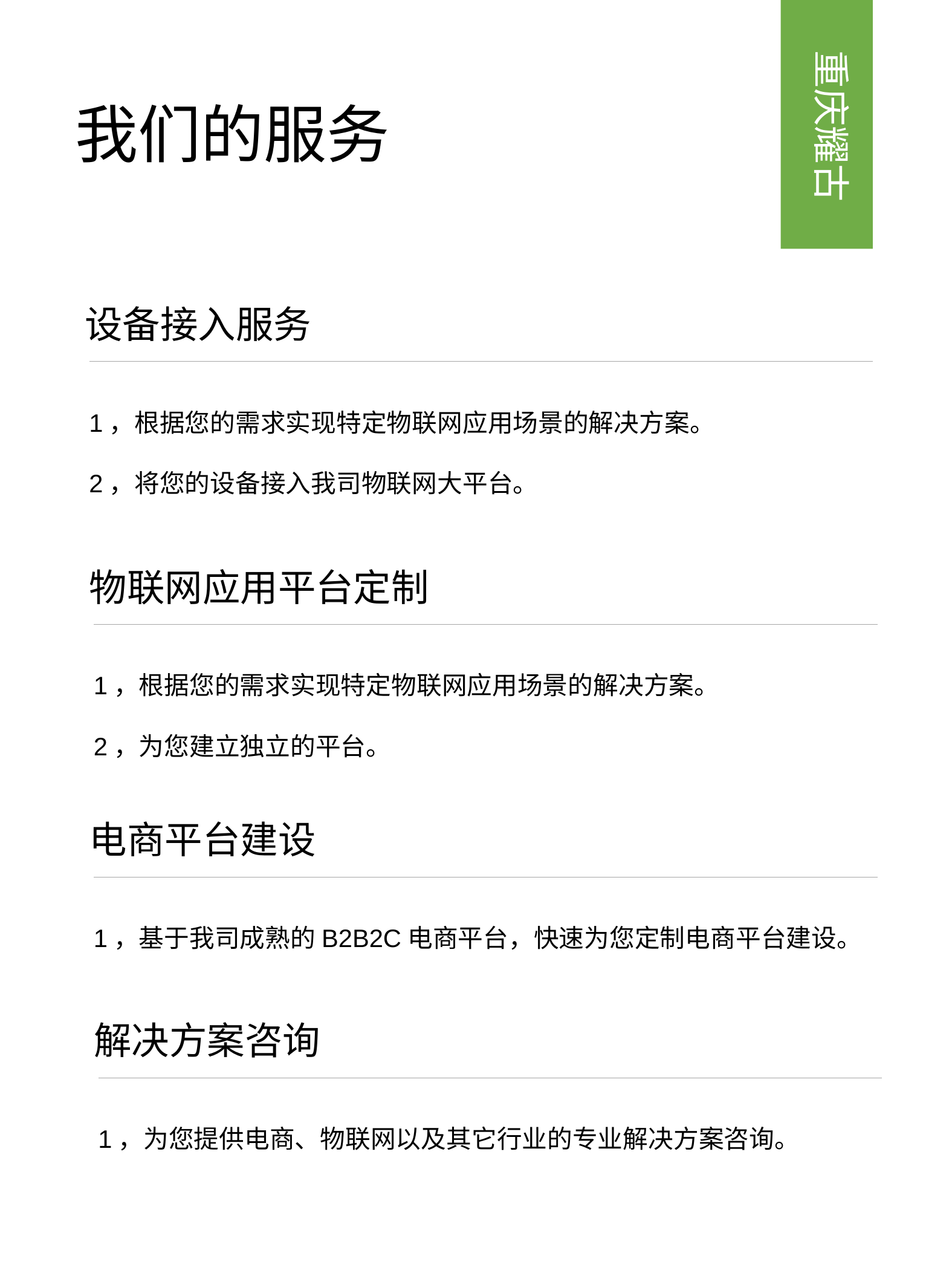

重庆耀古
我们的服务
设备接入服务
1，根据您的需求实现特定物联网应用场景的解决方案。
2，将您的设备接入我司物联网大平台。
物联网应用平台定制
1，根据您的需求实现特定物联网应用场景的解决方案。
2，为您建立独立的平台。
电商平台建设
1，基于我司成熟的B2B2C电商平台，快速为您定制电商平台建设。
解决方案咨询
1，为您提供电商、物联网以及其它行业的专业解决方案咨询。